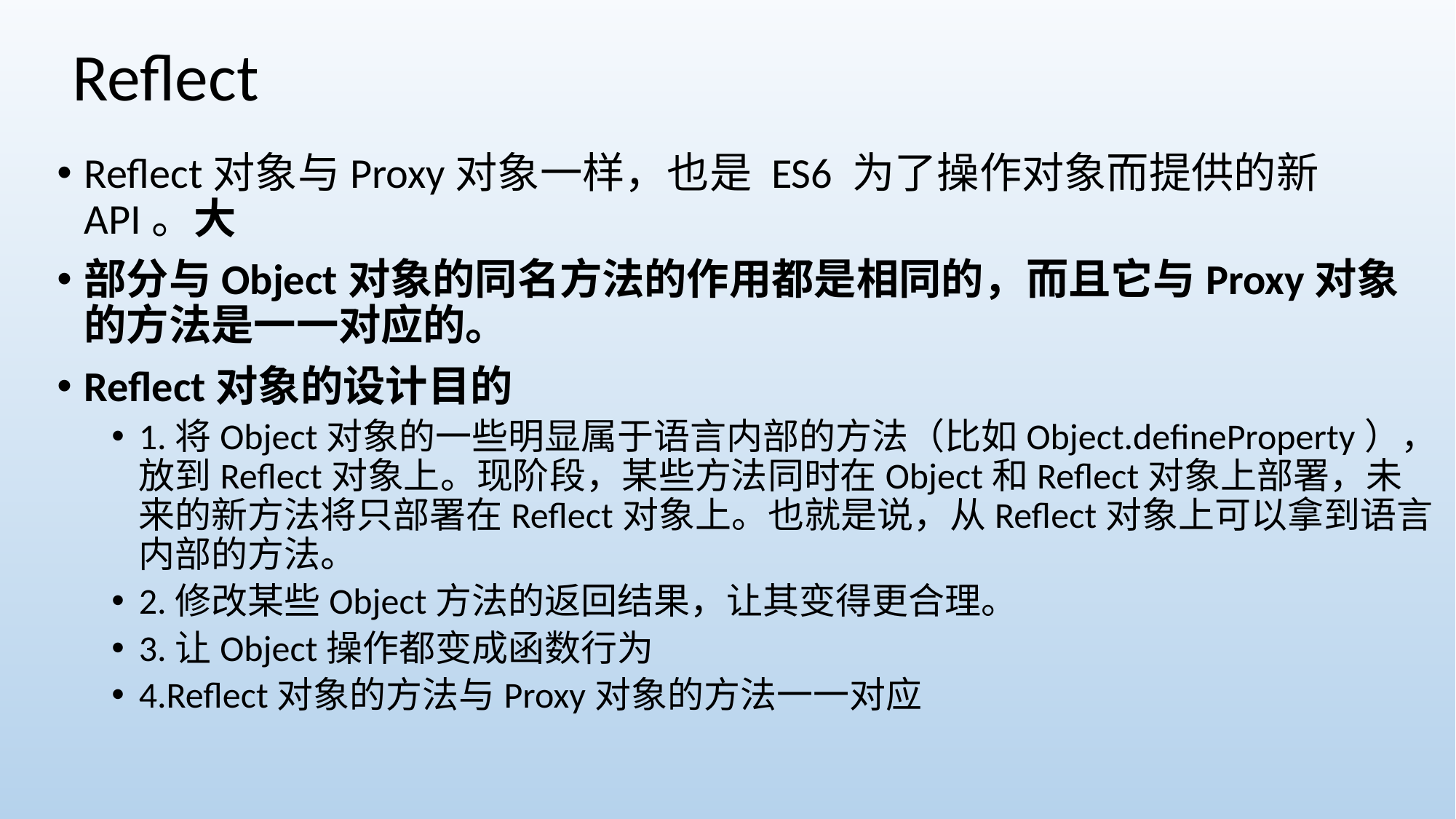

# Reflect
Reflect对象与Proxy对象一样，也是 ES6 为了操作对象而提供的新 API。大
部分与Object对象的同名方法的作用都是相同的，而且它与Proxy对象的方法是一一对应的。
Reflect对象的设计目的
1.将Object对象的一些明显属于语言内部的方法（比如Object.defineProperty），放到Reflect对象上。现阶段，某些方法同时在Object和Reflect对象上部署，未来的新方法将只部署在Reflect对象上。也就是说，从Reflect对象上可以拿到语言内部的方法。
2.修改某些Object方法的返回结果，让其变得更合理。
3.让Object操作都变成函数行为
4.Reflect对象的方法与Proxy对象的方法一一对应